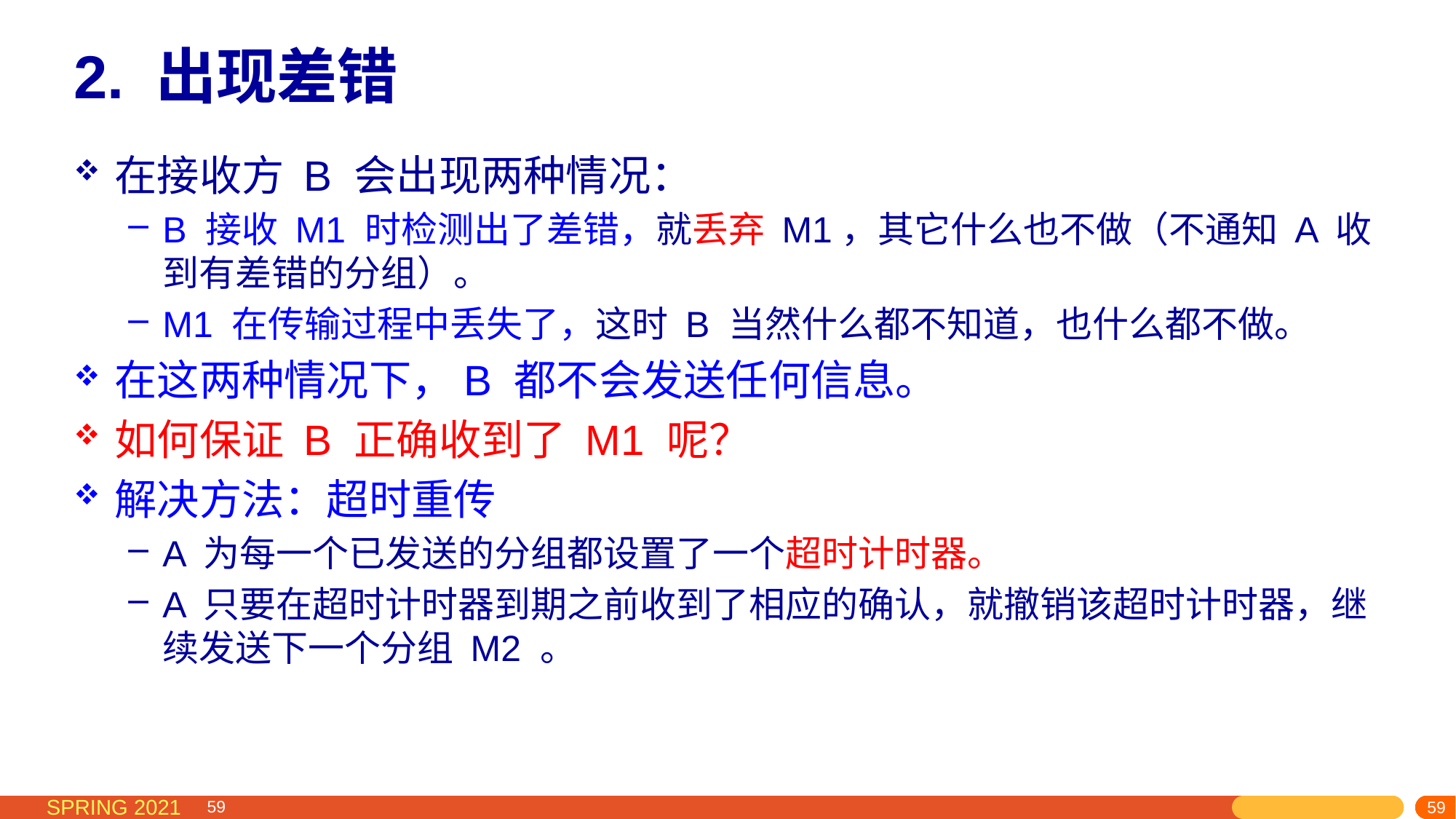

# 2. 出现差错
在接收方 B 会出现两种情况：
B 接收 M1 时检测出了差错，就丢弃 M1，其它什么也不做（不通知 A 收到有差错的分组）。
M1 在传输过程中丢失了，这时 B 当然什么都不知道，也什么都不做。
在这两种情况下，B 都不会发送任何信息。
如何保证 B 正确收到了 M1 呢？
解决方法：超时重传
A 为每一个已发送的分组都设置了一个超时计时器。
A 只要在超时计时器到期之前收到了相应的确认，就撤销该超时计时器，继续发送下一个分组 M2 。